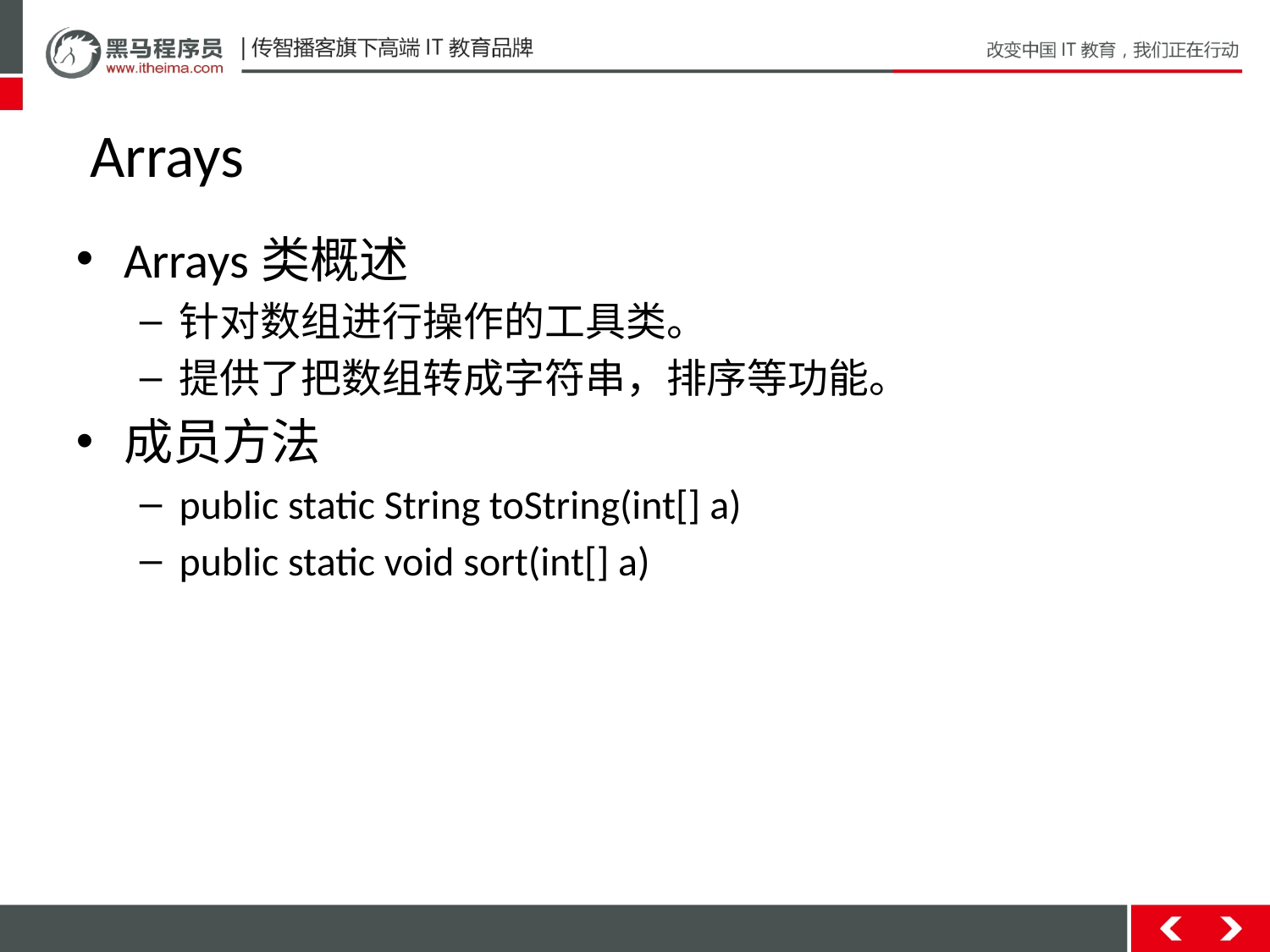

# Arrays
Arrays类概述
针对数组进行操作的工具类。
提供了把数组转成字符串，排序等功能。
成员方法
public static String toString(int[] a)
public static void sort(int[] a)